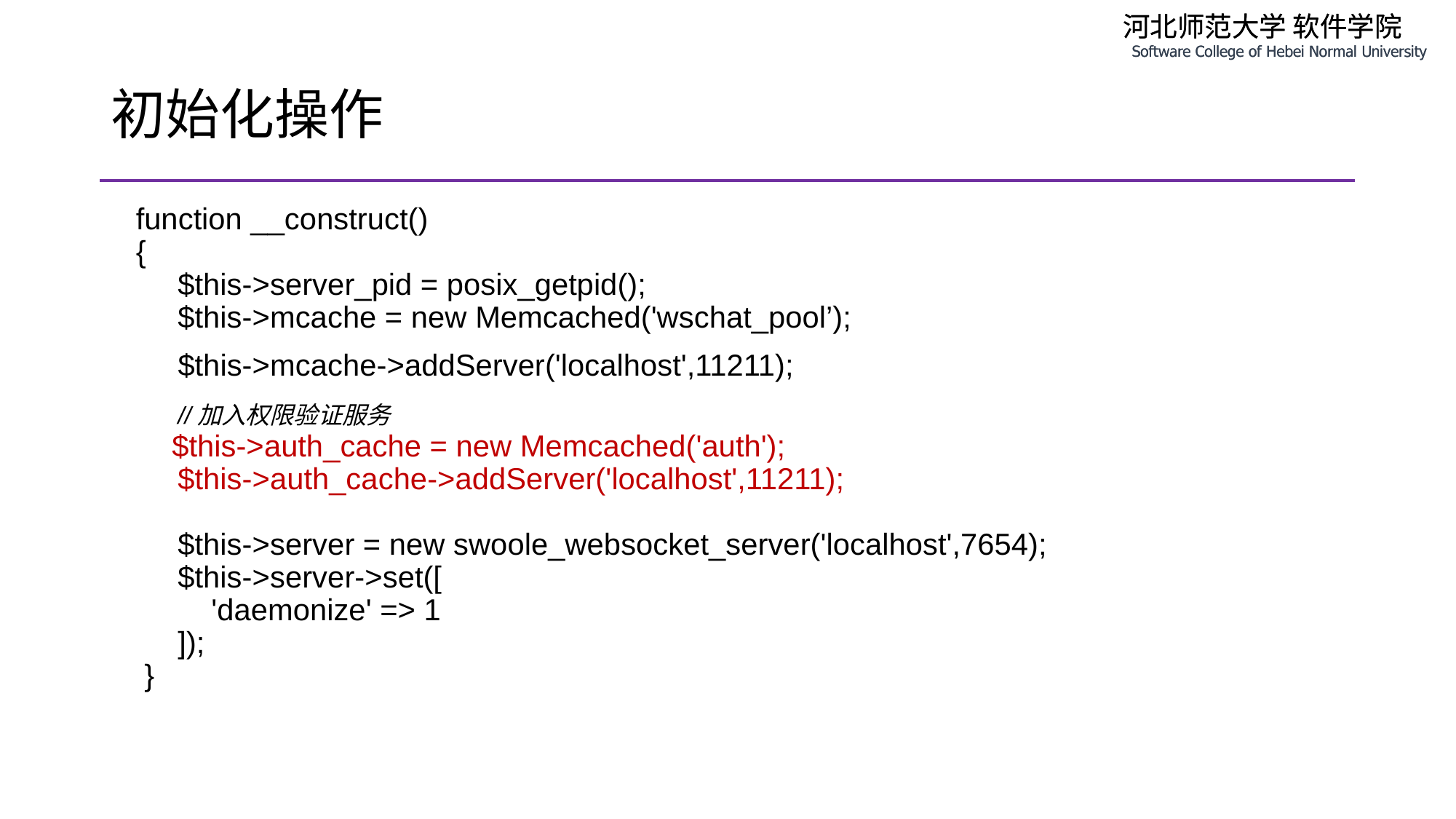

# 初始化操作
   function __construct()
   {
        $this->server_pid = posix_getpid();
        $this->mcache = new Memcached('wschat_pool’);
        $this->mcache->addServer('localhost',11211);
        //加入权限验证服务
        $this->auth_cache = new Memcached('auth');
        $this->auth_cache->addServer('localhost',11211);
        
        $this->server = new swoole_websocket_server('localhost',7654);
        $this->server->set([
            'daemonize' => 1
        ]);
    }